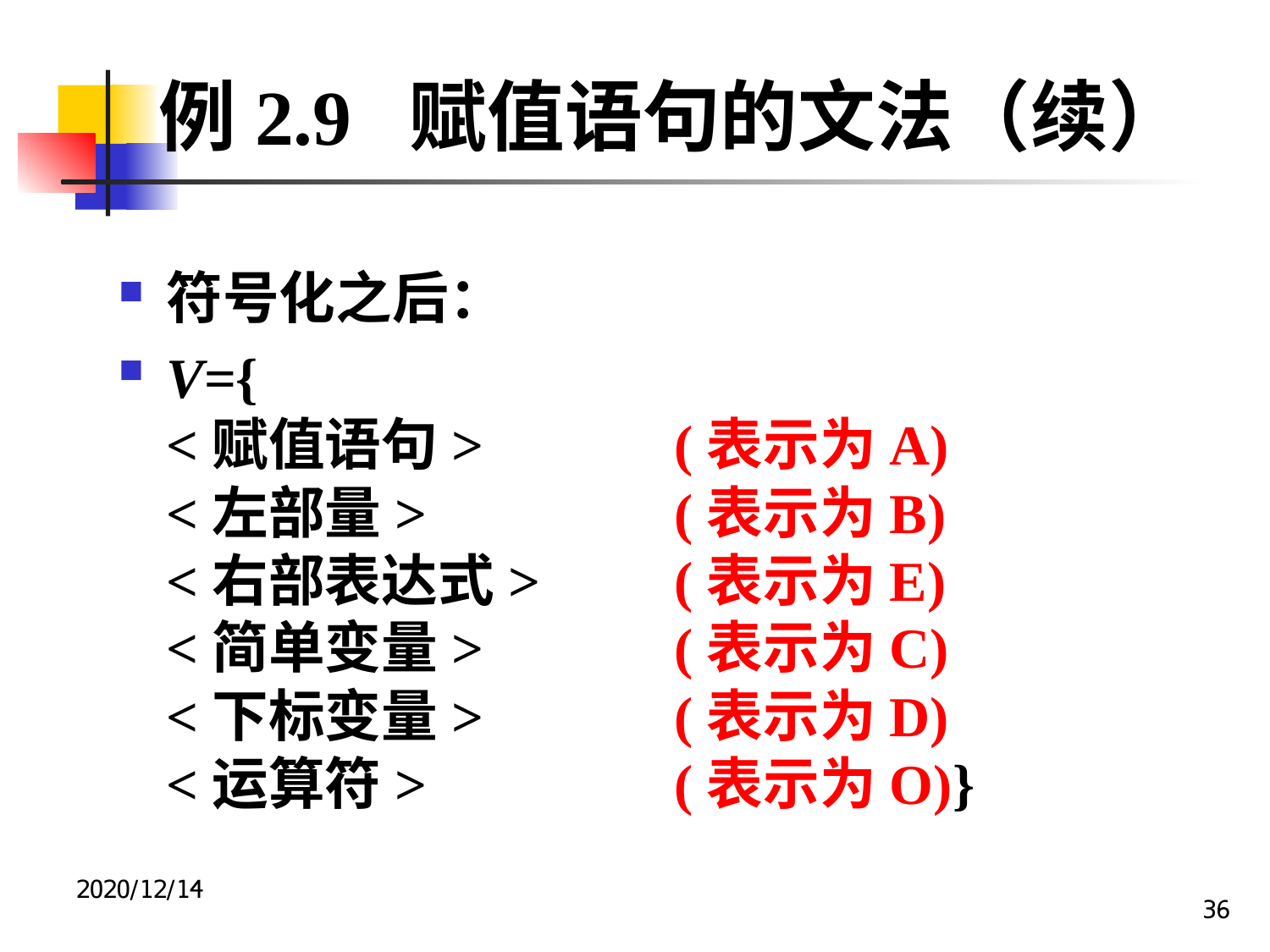

例2.9  赋值语句的文法（续）
符号化之后：
V={
<赋值语句> 		(表示为A)
<左部量>     		(表示为B)
<右部表达式> 	(表示为E)
<简单变量> 		(表示为C)
<下标变量> 		(表示为D)
<运算符> 		(表示为O)}

36
2020/12/14